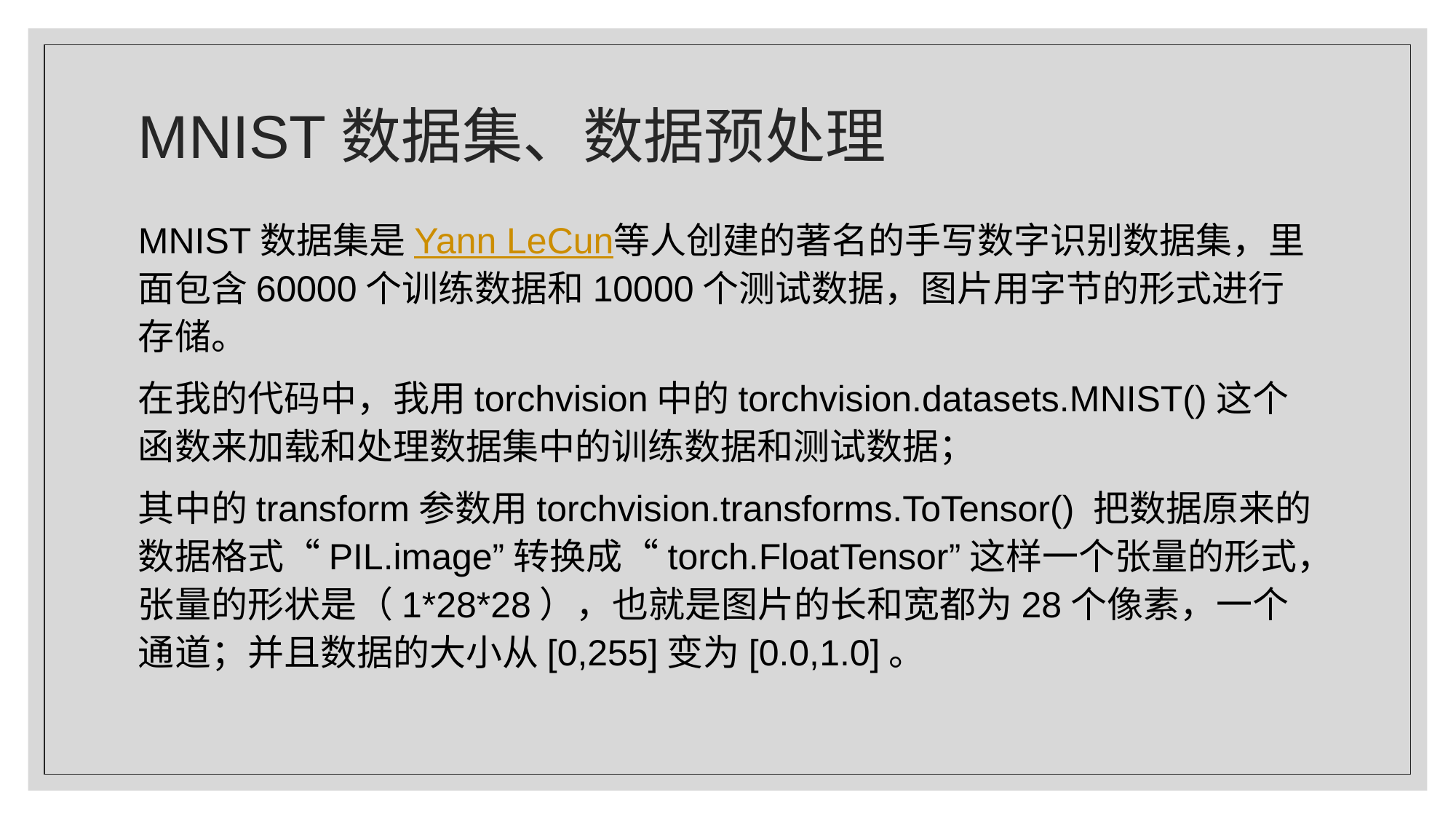

# MNIST数据集、数据预处理
MNIST数据集是Yann LeCun等人创建的著名的手写数字识别数据集，里面包含60000个训练数据和10000个测试数据，图片用字节的形式进行存储。
在我的代码中，我用torchvision中的torchvision.datasets.MNIST()这个函数来加载和处理数据集中的训练数据和测试数据；
其中的transform参数用torchvision.transforms.ToTensor() 把数据原来的数据格式“PIL.image”转换成“torch.FloatTensor”这样一个张量的形式，张量的形状是（1*28*28），也就是图片的长和宽都为28个像素，一个通道；并且数据的大小从[0,255]变为[0.0,1.0]。